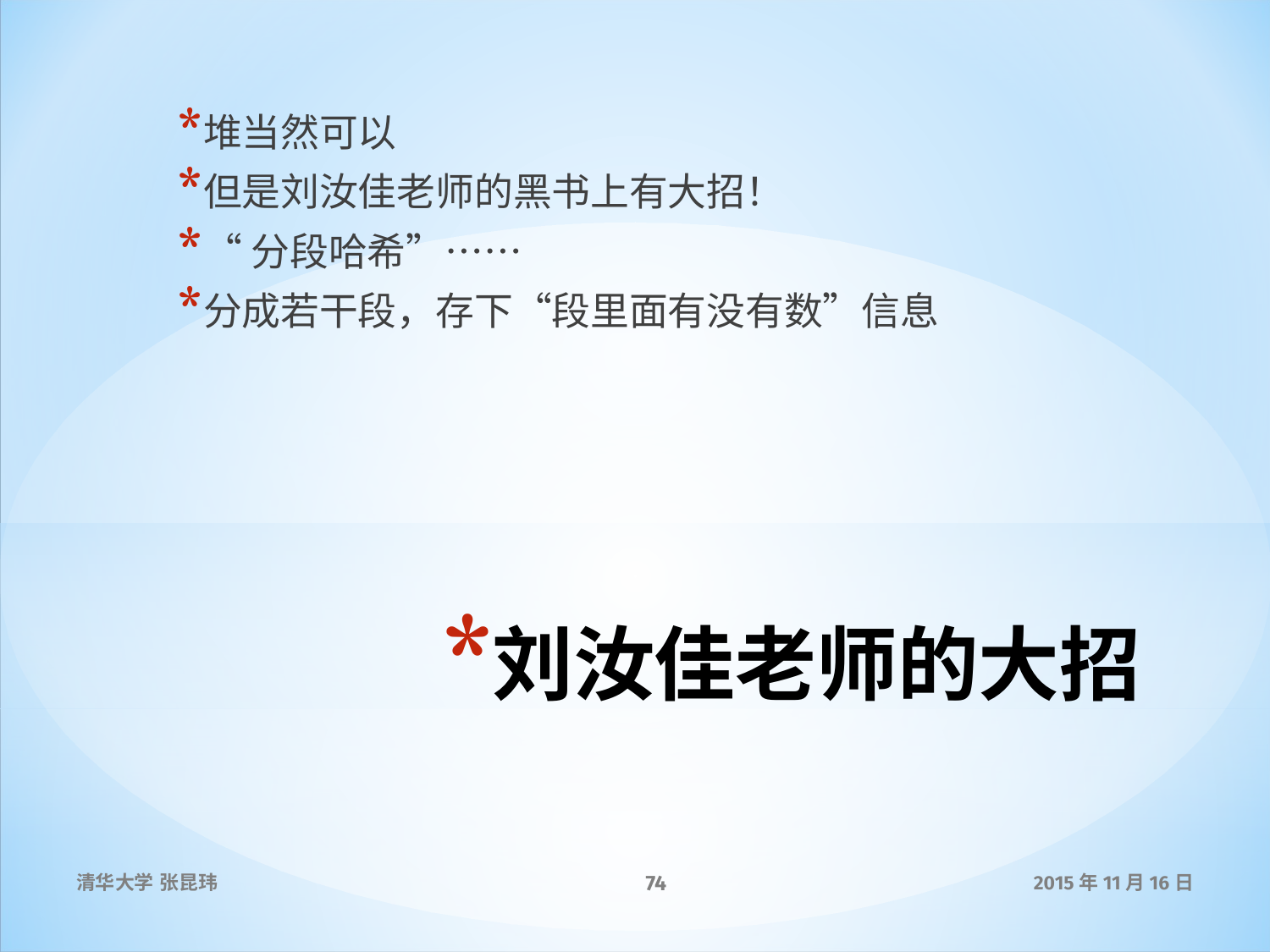

堆当然可以
但是刘汝佳老师的黑书上有大招！
“分段哈希”……
分成若干段，存下“段里面有没有数”信息
# 刘汝佳老师的大招
清华大学 张昆玮
74
2015年11月16日